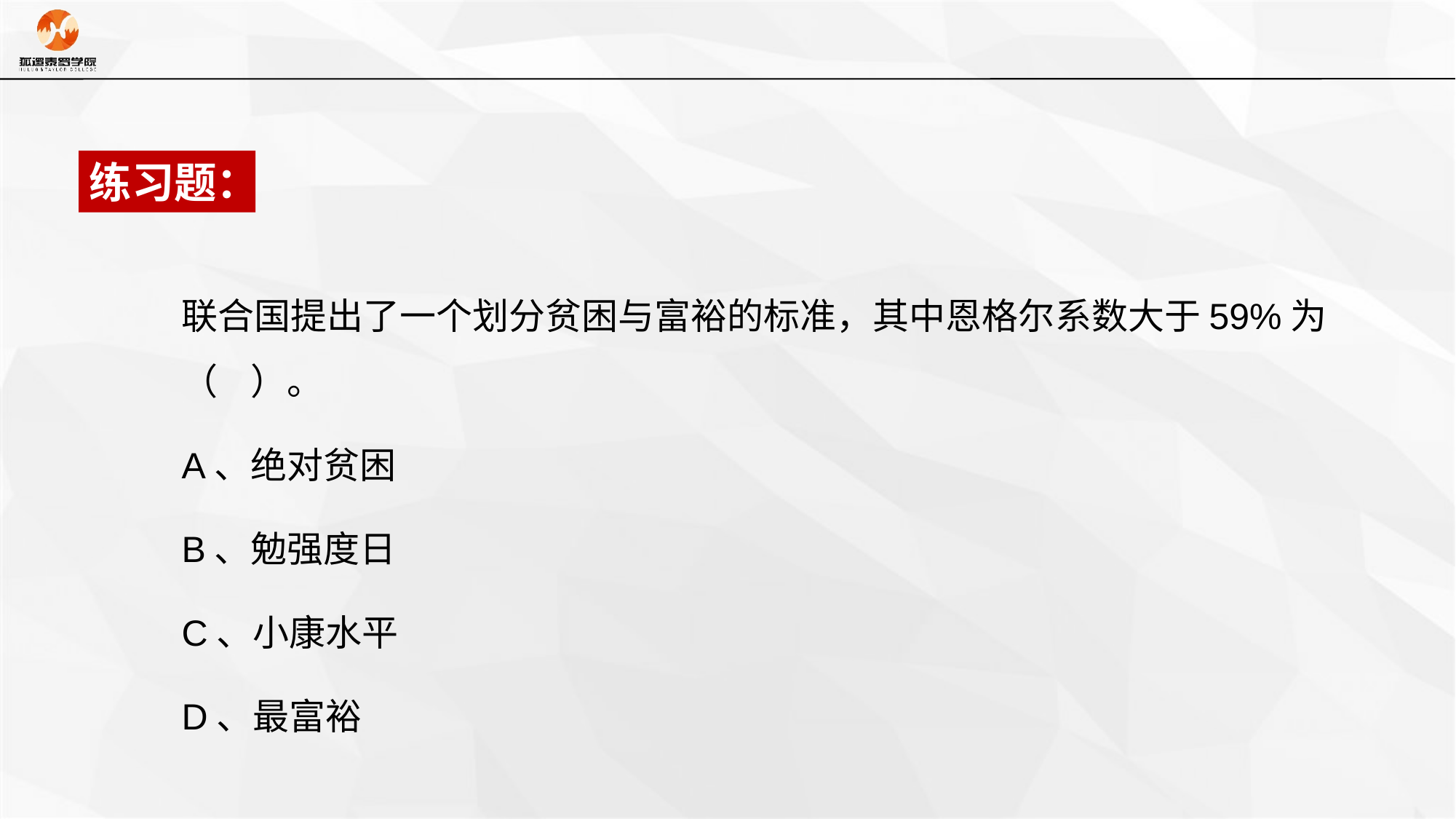

练习题：
联合国提出了一个划分贫困与富裕的标准，其中恩格尔系数大于59%为（    ）。
A、绝对贫困
B、勉强度日
C、小康水平
D、最富裕